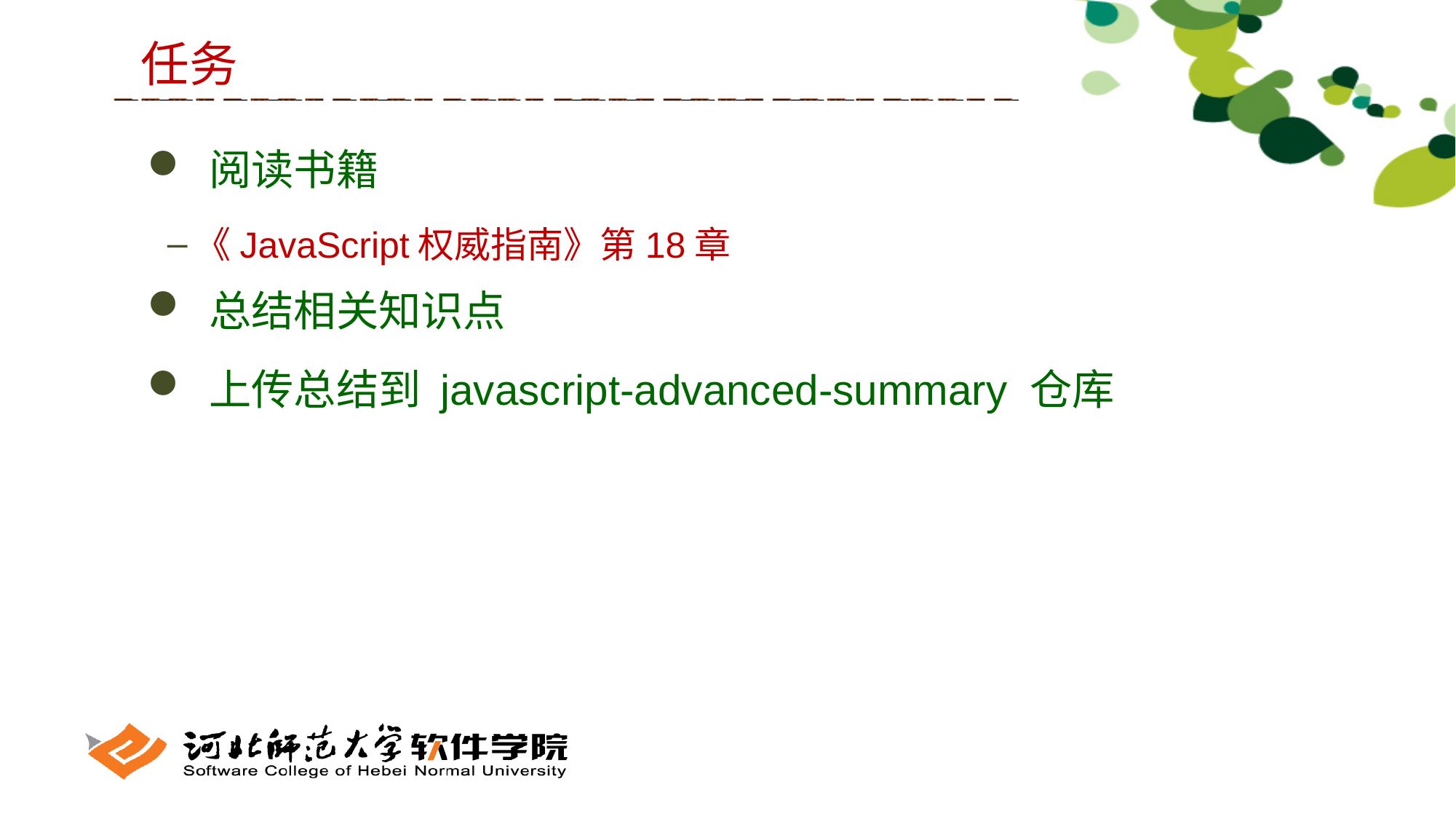

任务

 阅读书籍
《JavaScript权威指南》第18章
 总结相关知识点
 上传总结到 javascript-advanced-summary 仓库